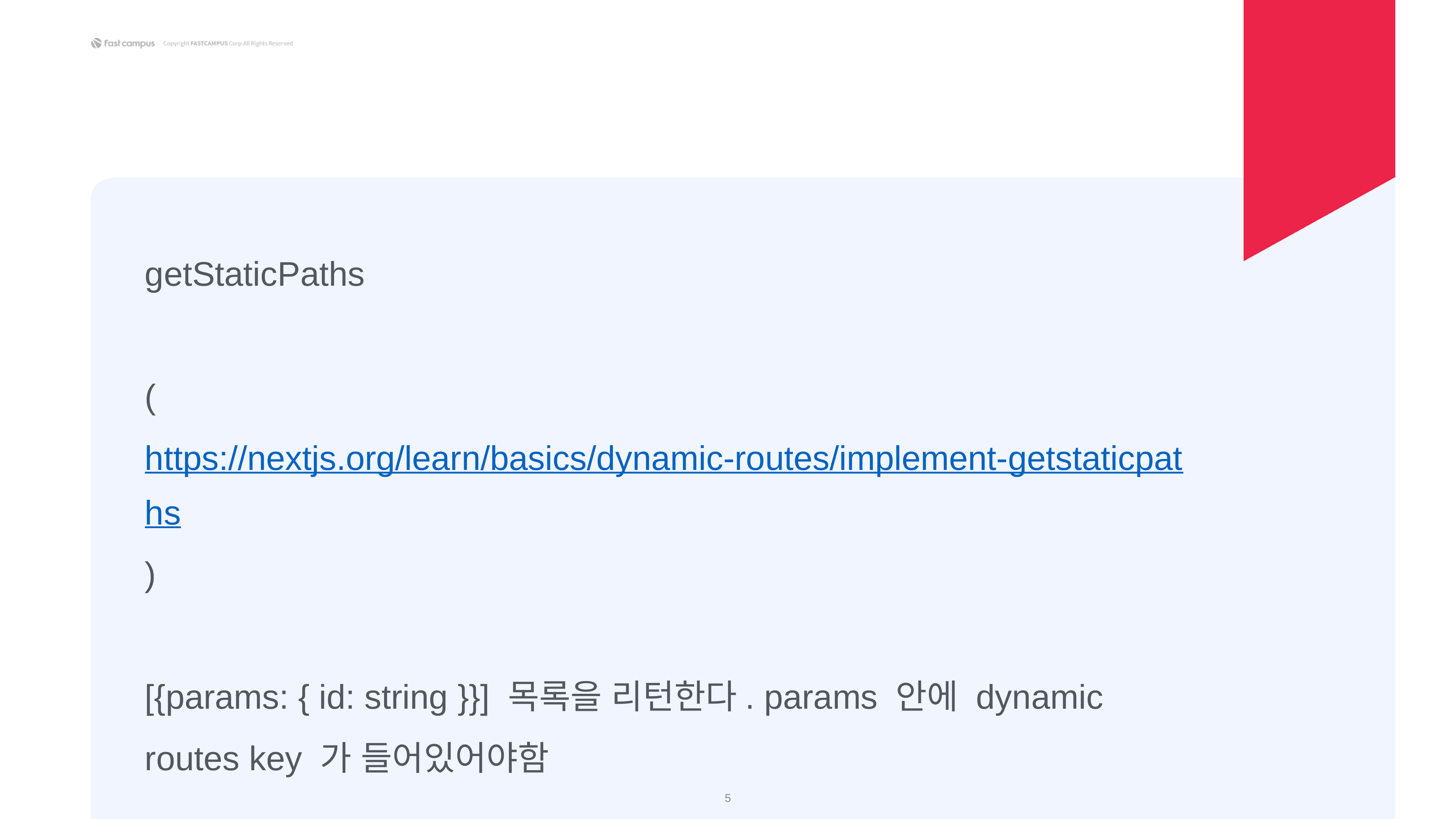

getStaticPaths

(https://nextjs.org/learn/basics/dynamic-routes/implement-getstaticpaths)

[{params: { id: string }}] 목록을 리턴한다. params 안에 dynamic routes key 가 들어있어야함
5